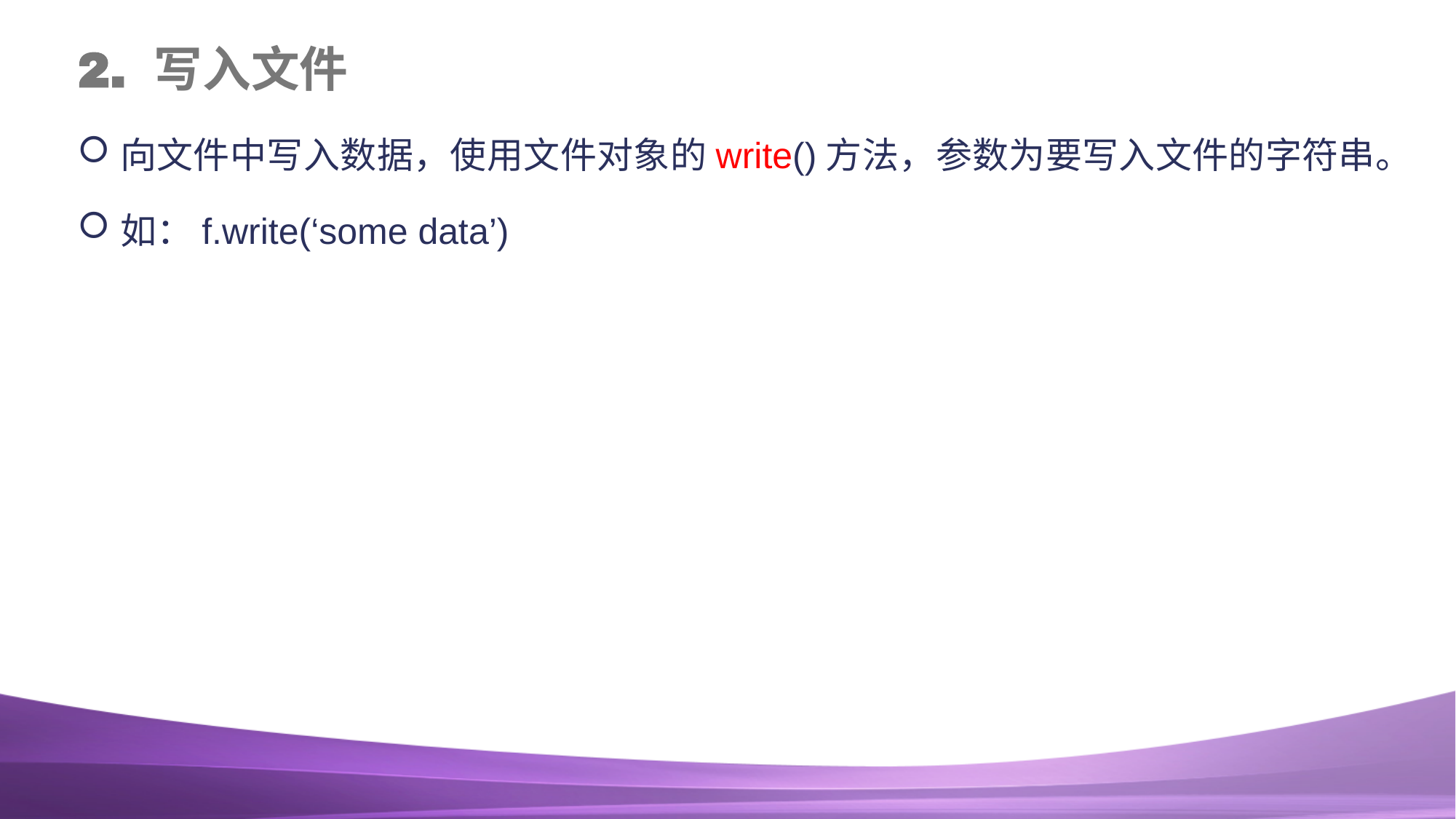

# 2. 写入文件
向文件中写入数据，使用文件对象的write()方法，参数为要写入文件的字符串。
如：f.write(‘some data’)